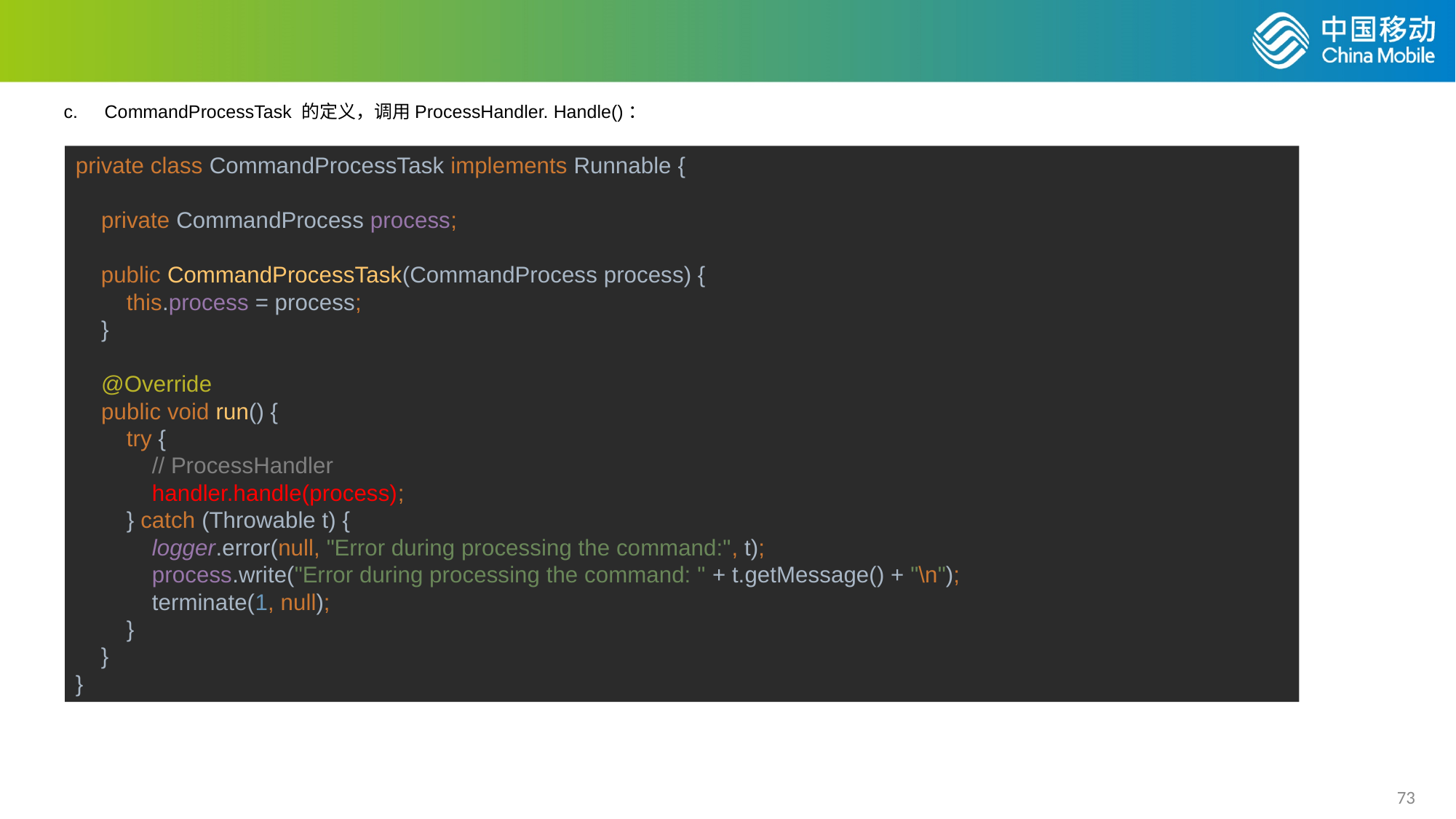

CommandProcessTask 的定义，调用ProcessHandler. Handle()：
private class CommandProcessTask implements Runnable {
    private CommandProcess process;
    public CommandProcessTask(CommandProcess process) {
        this.process = process;
    }
    @Override
    public void run() {
        try {
            // ProcessHandler
            handler.handle(process);
        } catch (Throwable t) {
            logger.error(null, "Error during processing the command:", t);
            process.write("Error during processing the command: " + t.getMessage() + "\n");
            terminate(1, null);
        }
    }
}